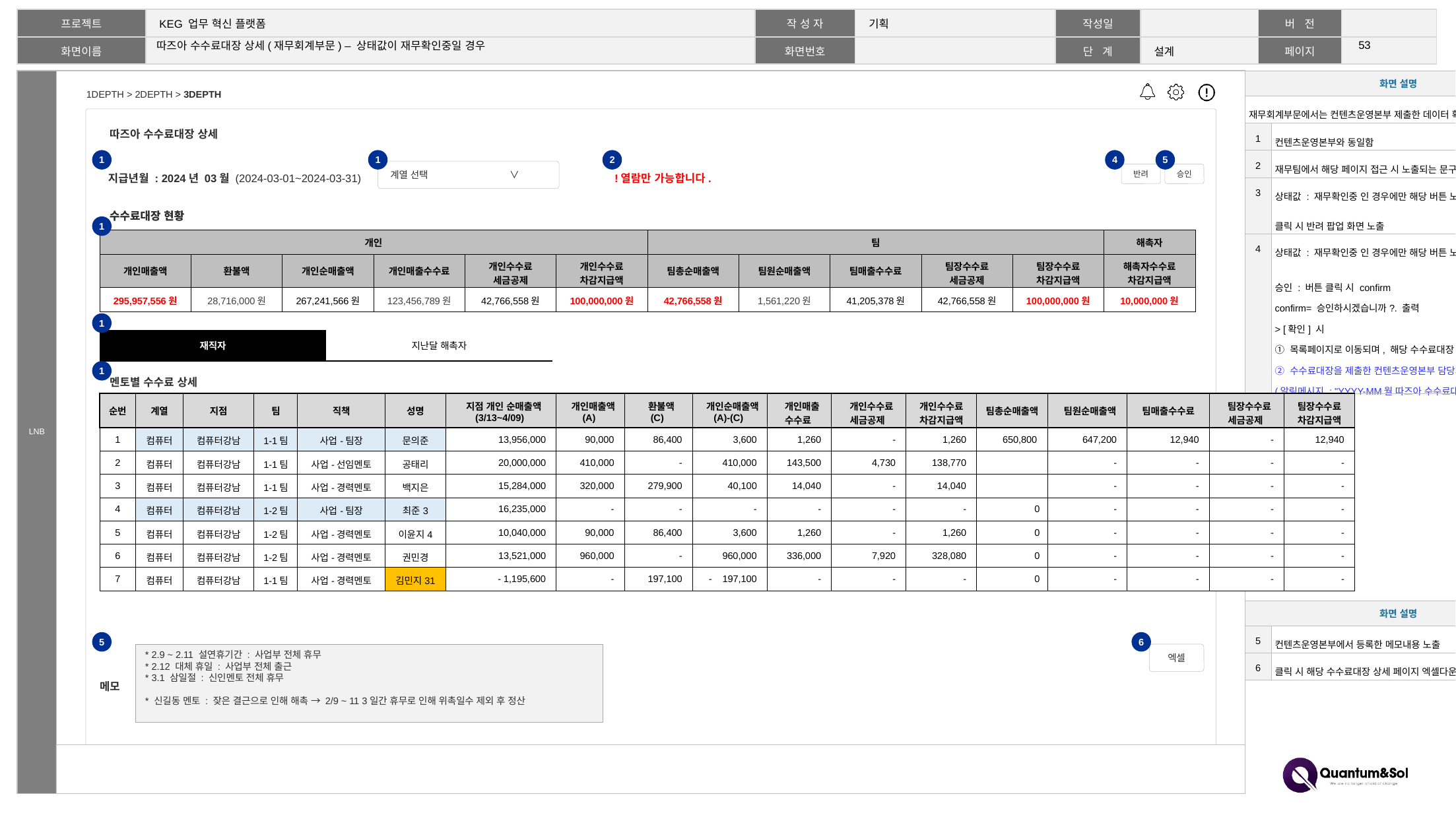

53

# 따즈아 수수료대장 상세(재무회계부문) – 상태값이 재무확인중일 경우
| 화면 설명 |  |
| --- | --- |
| 재무회계부문에서는 컨텐츠운영본부 제출한 데이터 확인만 가능함 |  |
| 1 | 컨텐츠운영본부와 동일함 |
| 2 | 재무팀에서 해당 페이지 접근 시 노출되는 문구 |
| 3 | 상태값 : 재무확인중 인 경우에만 해당 버튼 노출됨 클릭 시 반려 팝업 화면 노출 |
| 4 | 상태값 : 재무확인중 인 경우에만 해당 버튼 노출됨 승인 : 버튼 클릭 시 confirm confirm= 승인하시겠습니까?. 출력 > [확인] 시 ① 목록페이지로 이동되며, 해당 수수료대장 승인됨 ② 수수료대장을 제출한 컨텐츠운영본부 담당자에게 알림 발송 (알림메시지 : "YYYY-MM월 따즈아 수수료대장이 승인 되었습니다.") |
따즈아 수수료대장 상세
1
1
2
4
5
지급년월 : 2024년 03월 (2024-03-01~2024-03-31)
!열람만 가능합니다.
계열 선택                               ∨
반려
승인
수수료대장 현황
수수료대장 현황
1
| 개인 |  |  |  |  |  | 팀 |  |  |  |  | 해촉자 |
| --- | --- | --- | --- | --- | --- | --- | --- | --- | --- | --- | --- |
| 개인매출액 | 환불액 | 개인순매출액 | 개인매출수수료 | 개인수수료 세금공제 | 개인수수료 차감지급액 | 팀총순매출액 | 팀원순매출액 | 팀매출수수료 | 팀장수수료 세금공제 | 팀장수수료 차감지급액 | 해촉자수수료 차감지급액 |
| 295,957,556원 | 28,716,000원 | 267,241,566원 | 123,456,789원 | 42,766,558원 | 100,000,000원 | 42,766,558원 | 1,561,220원 | 41,205,378원 | 42,766,558원 | 100,000,000원 | 10,000,000원 |
1
| 재직자 | 지난달 해촉자 |
| --- | --- |
1
멘토별 수수료 상세
| 순번 | 계열 | 지점 | 팀 | 직책 | 성명 | 지점 개인 순매출액 (3/13~4/09) | 개인매출액 (A) | 환불액 (C) | 개인순매출액 (A)-(C) | 개인매출 수수료 | 개인수수료 세금공제 | 개인수수료 차감지급액 | 팀총순매출액 | 팀원순매출액 | 팀매출수수료 | 팀장수수료 세금공제 | 팀장수수료 차감지급액 |
| --- | --- | --- | --- | --- | --- | --- | --- | --- | --- | --- | --- | --- | --- | --- | --- | --- | --- |
| 1 | 컴퓨터 | 컴퓨터강남 | 1-1팀 | 사업-팀장 | 문의준 | 13,956,000 | 90,000 | 86,400 | 3,600 | 1,260 | - | 1,260 | 650,800 | 647,200 | 12,940 | - | 12,940 |
| 2 | 컴퓨터 | 컴퓨터강남 | 1-1팀 | 사업-선임멘토 | 공태리 | 20,000,000 | 410,000 | - | 410,000 | 143,500 | 4,730 | 138,770 |  | - | - | - | - |
| 3 | 컴퓨터 | 컴퓨터강남 | 1-1팀 | 사업-경력멘토 | 백지은 | 15,284,000 | 320,000 | 279,900 | 40,100 | 14,040 | - | 14,040 |  | - | - | - | - |
| 4 | 컴퓨터 | 컴퓨터강남 | 1-2팀 | 사업-팀장 | 최준3 | 16,235,000 | - | - | - | - | - | - | 0 | - | - | - | - |
| 5 | 컴퓨터 | 컴퓨터강남 | 1-2팀 | 사업-경력멘토 | 이윤지4 | 10,040,000 | 90,000 | 86,400 | 3,600 | 1,260 | - | 1,260 | 0 | - | - | - | - |
| 6 | 컴퓨터 | 컴퓨터강남 | 1-2팀 | 사업-경력멘토 | 권민경 | 13,521,000 | 960,000 | - | 960,000 | 336,000 | 7,920 | 328,080 | 0 | - | - | - | - |
| 7 | 컴퓨터 | 컴퓨터강남 | 1-1팀 | 사업-경력멘토 | 김민지31 | - 1,195,600 | - | 197,100 | - 197,100 | - | - | - | 0 | - | - | - | - |
| 화면 설명 |  |
| --- | --- |
| 5 | 컨텐츠운영본부에서 등록한 메모내용 노출 |
| 6 | 클릭 시 해당 수수료대장 상세 페이지 엑셀다운로드 |
5
6
* 2.9 ~ 2.11 설연휴기간 : 사업부 전체 휴무
* 2.12 대체 휴일 : 사업부 전체 출근
* 3.1 삼일절 : 신인멘토 전체 휴무

* 신길동 멘토 : 잦은 결근으로 인해 해촉 → 2/9 ~ 11 3일간 휴무로 인해 위촉일수 제외 후 정산
엑셀
메모